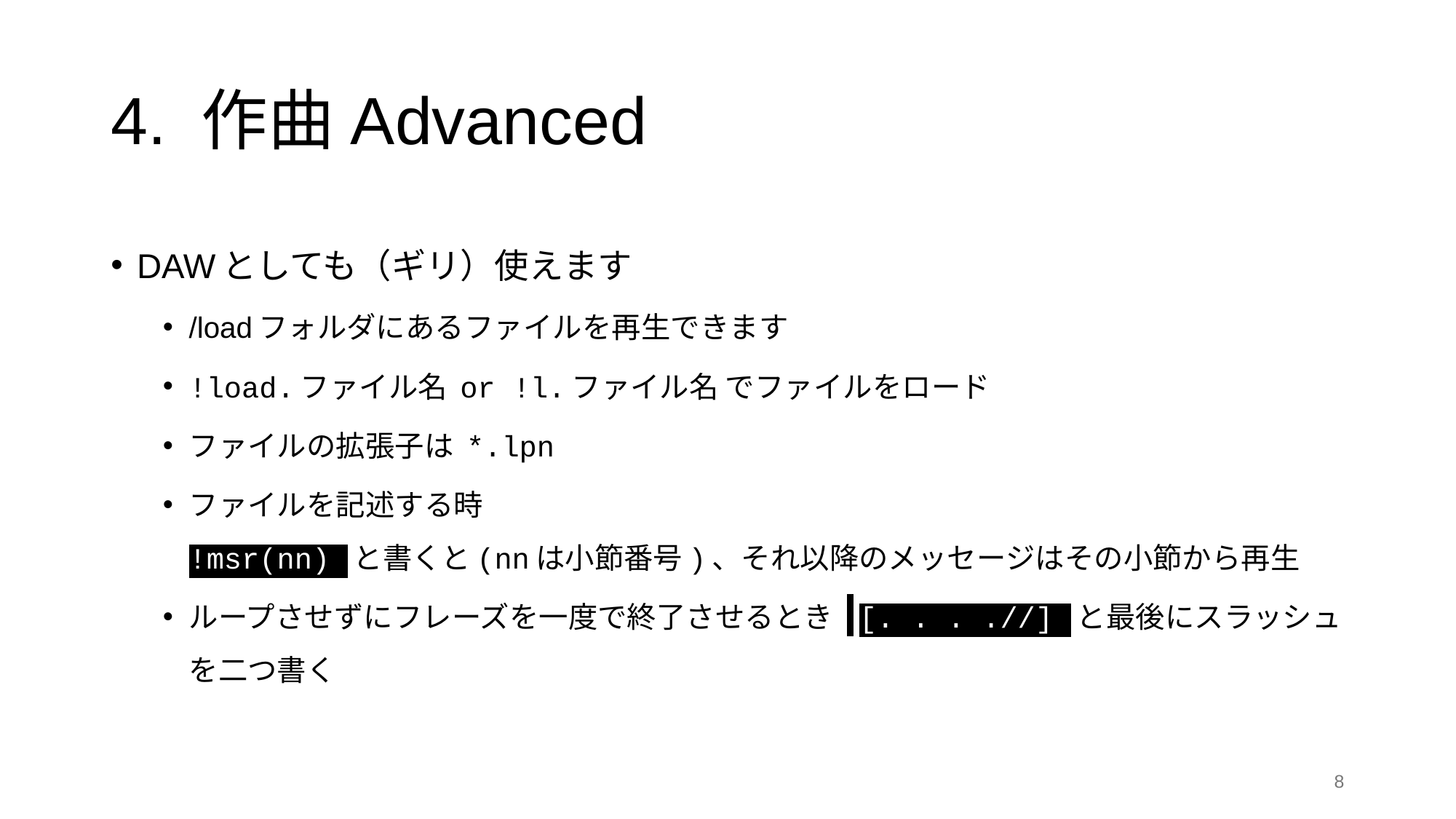

# 4. 作曲Advanced
DAWとしても（ギリ）使えます
/loadフォルダにあるファイルを再生できます
!load.ファイル名 or !l.ファイル名 でファイルをロード
ファイルの拡張子は *.lpn
ファイルを記述する時
!msr(nn) と書くと(nnは小節番号)、それ以降のメッセージはその小節から再生
ループさせずにフレーズを一度で終了させるとき   [. . . .//] と最後にスラッシュを二つ書く
8